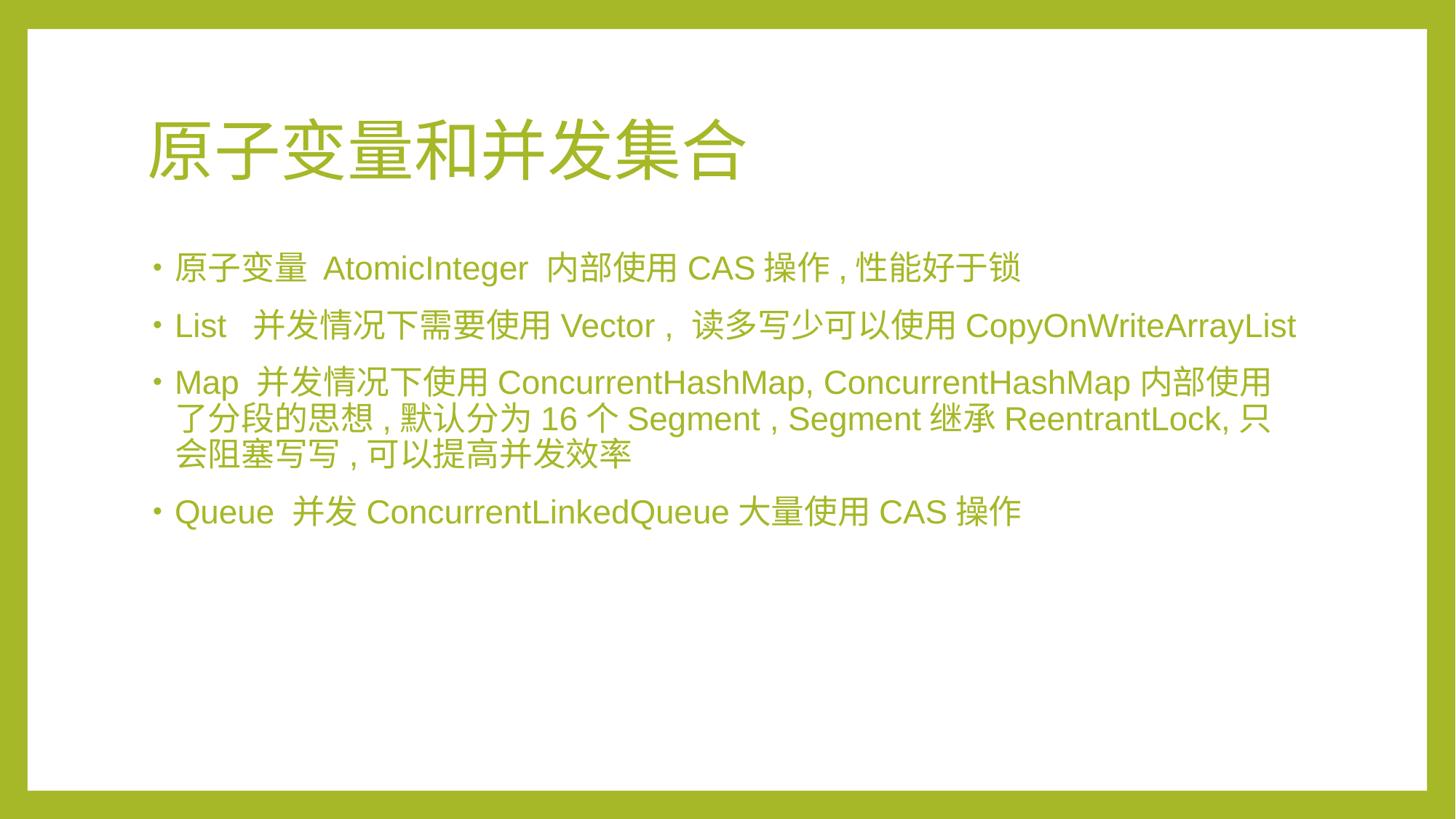

# 原子变量和并发集合
原子变量 AtomicInteger 内部使用CAS操作,性能好于锁
List  并发情况下需要使用Vector , 读多写少可以使用CopyOnWriteArrayList
Map 并发情况下使用ConcurrentHashMap, ConcurrentHashMap内部使用了分段的思想,默认分为16个Segment , Segment继承ReentrantLock,只会阻塞写写,可以提高并发效率
Queue 并发ConcurrentLinkedQueue大量使用CAS操作